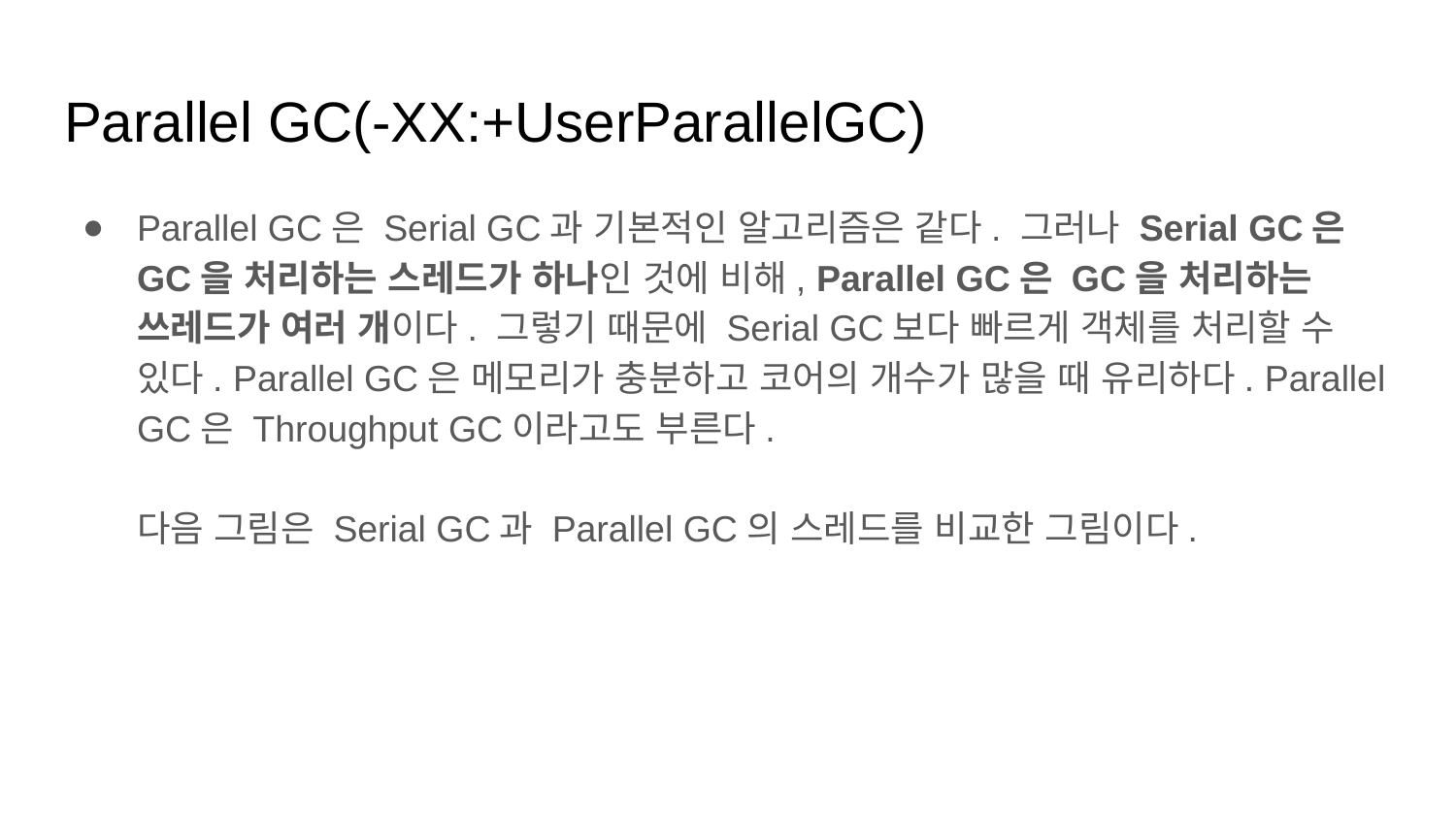

# Parallel GC(-XX:+UserParallelGC)
Parallel GC은 Serial GC과 기본적인 알고리즘은 같다. 그러나 Serial GC은 GC을 처리하는 스레드가 하나인 것에 비해, Parallel GC은 GC을 처리하는 쓰레드가 여러 개이다. 그렇기 때문에 Serial GC보다 빠르게 객체를 처리할 수 있다. Parallel GC은 메모리가 충분하고 코어의 개수가 많을 때 유리하다. Parallel GC은 Throughput GC이라고도 부른다.
다음 그림은 Serial GC과 Parallel GC의 스레드를 비교한 그림이다.